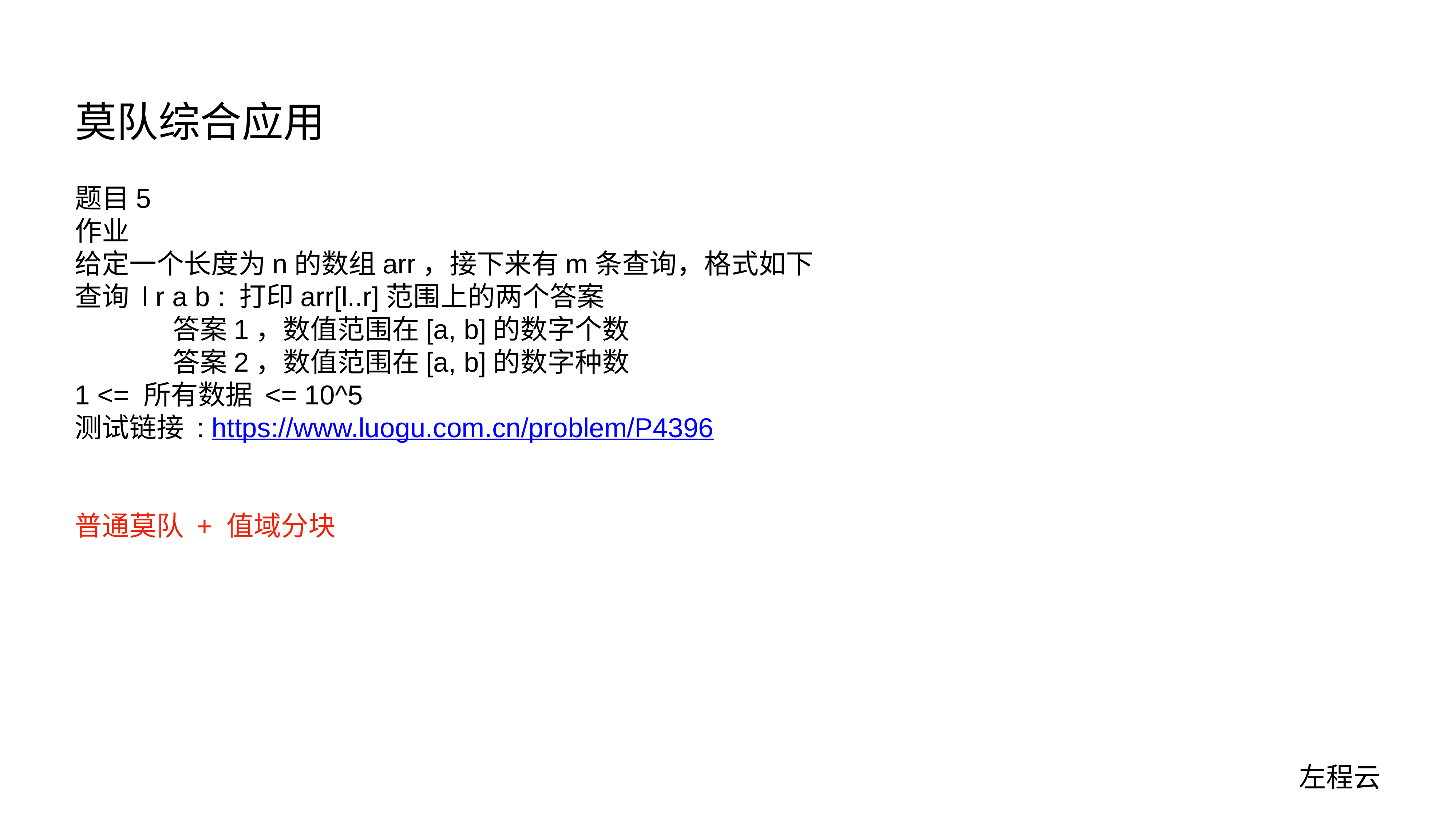

# 莫队综合应用
题目5
作业
给定一个长度为n的数组arr，接下来有m条查询，格式如下
查询 l r a b : 打印arr[l..r]范围上的两个答案
               答案1，数值范围在[a, b]的数字个数
               答案2，数值范围在[a, b]的数字种数
1 <= 所有数据 <= 10^5
测试链接 : https://www.luogu.com.cn/problem/P4396

普通莫队 + 值域分块
左程云